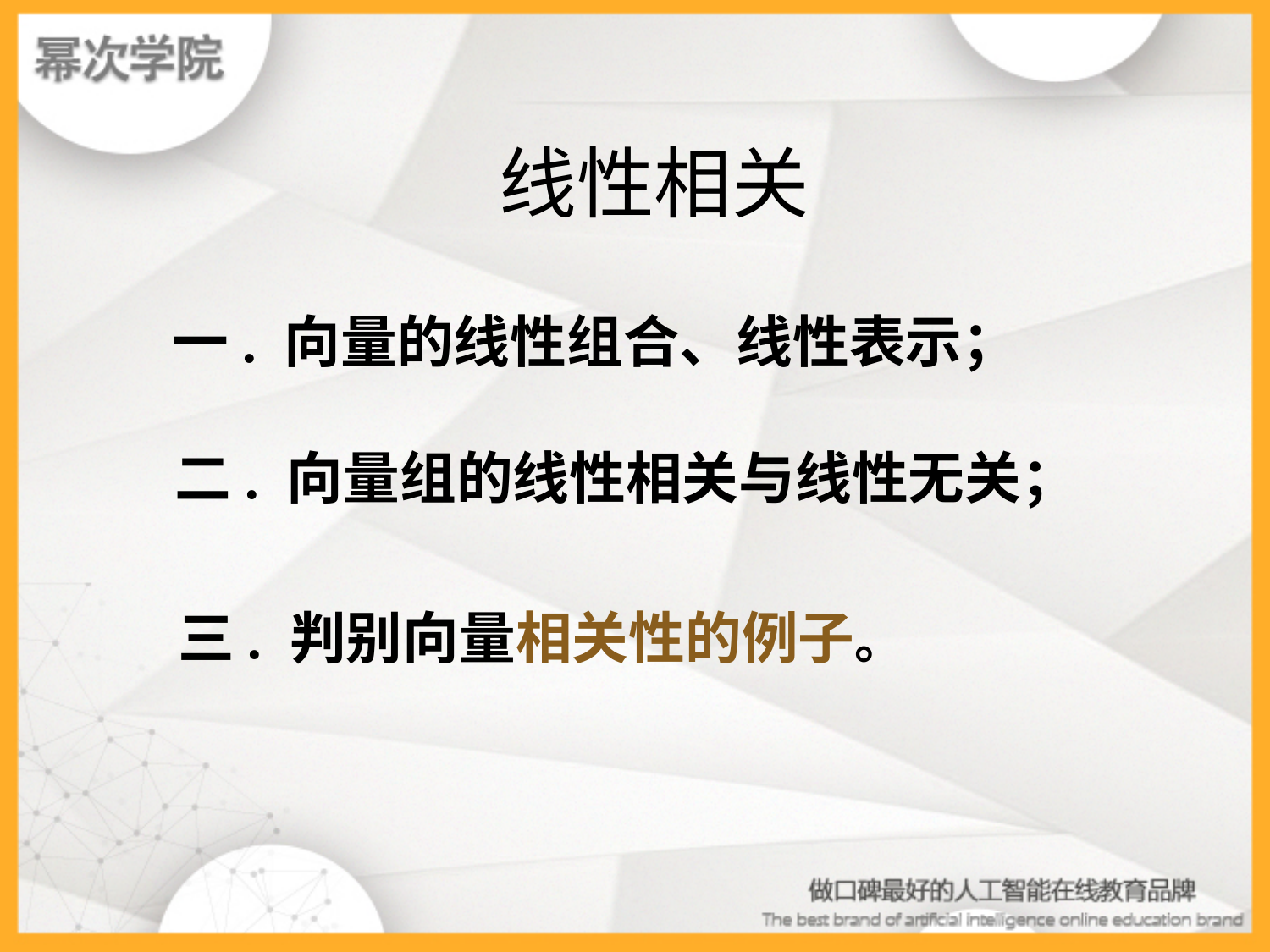

# 线性相关
    一. 向量的线性组合、线性表示；
    二. 向量组的线性相关与线性无关；
    三. 判别向量相关性的例子。